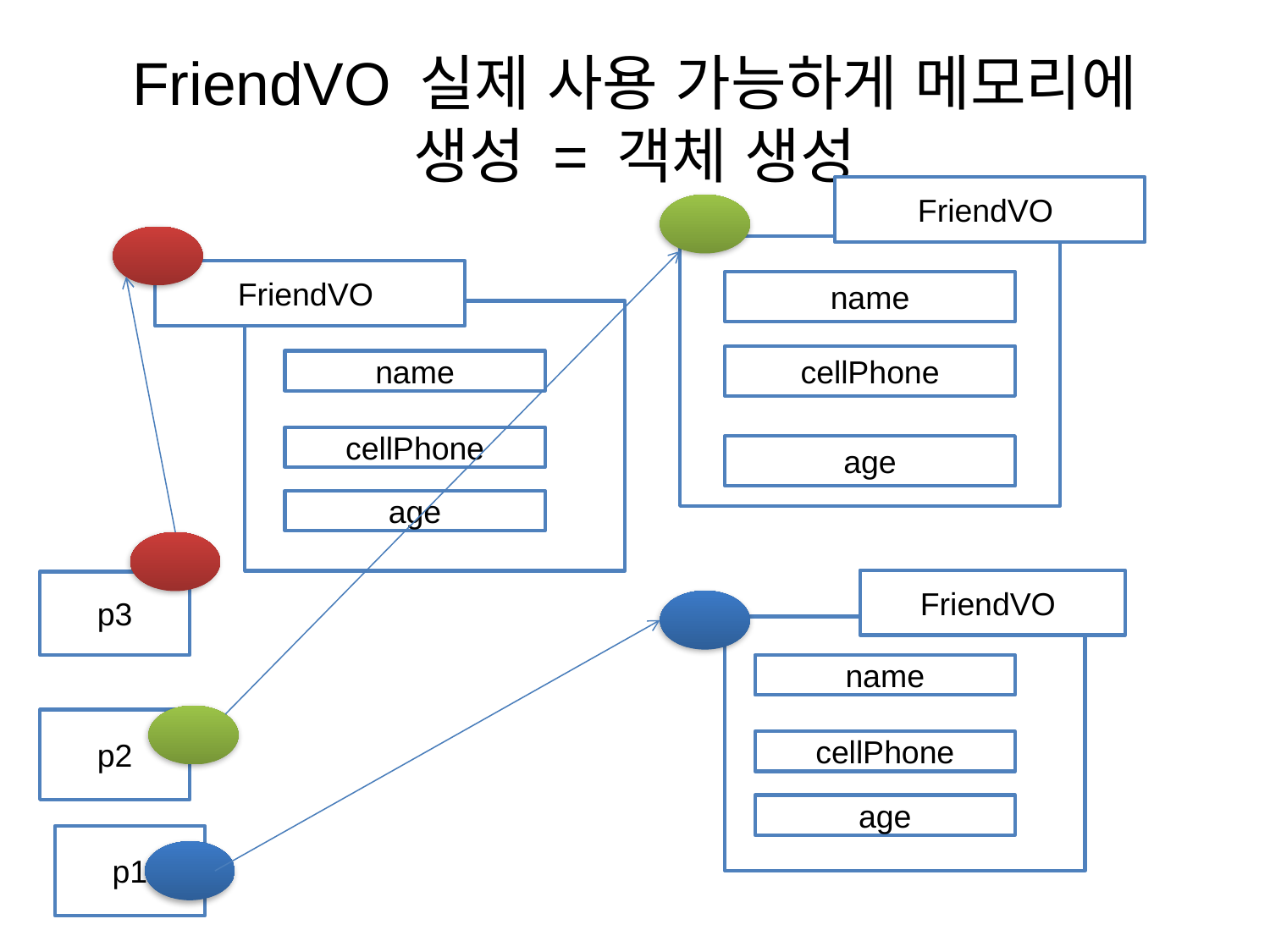

# FriendVO 실제 사용 가능하게 메모리에 생성 = 객체 생성
FriendVO

FriendVO
name

cellPhone
name
cellPhone
age
age

FriendVO
p3

name

p2
cellPhone
age
p1